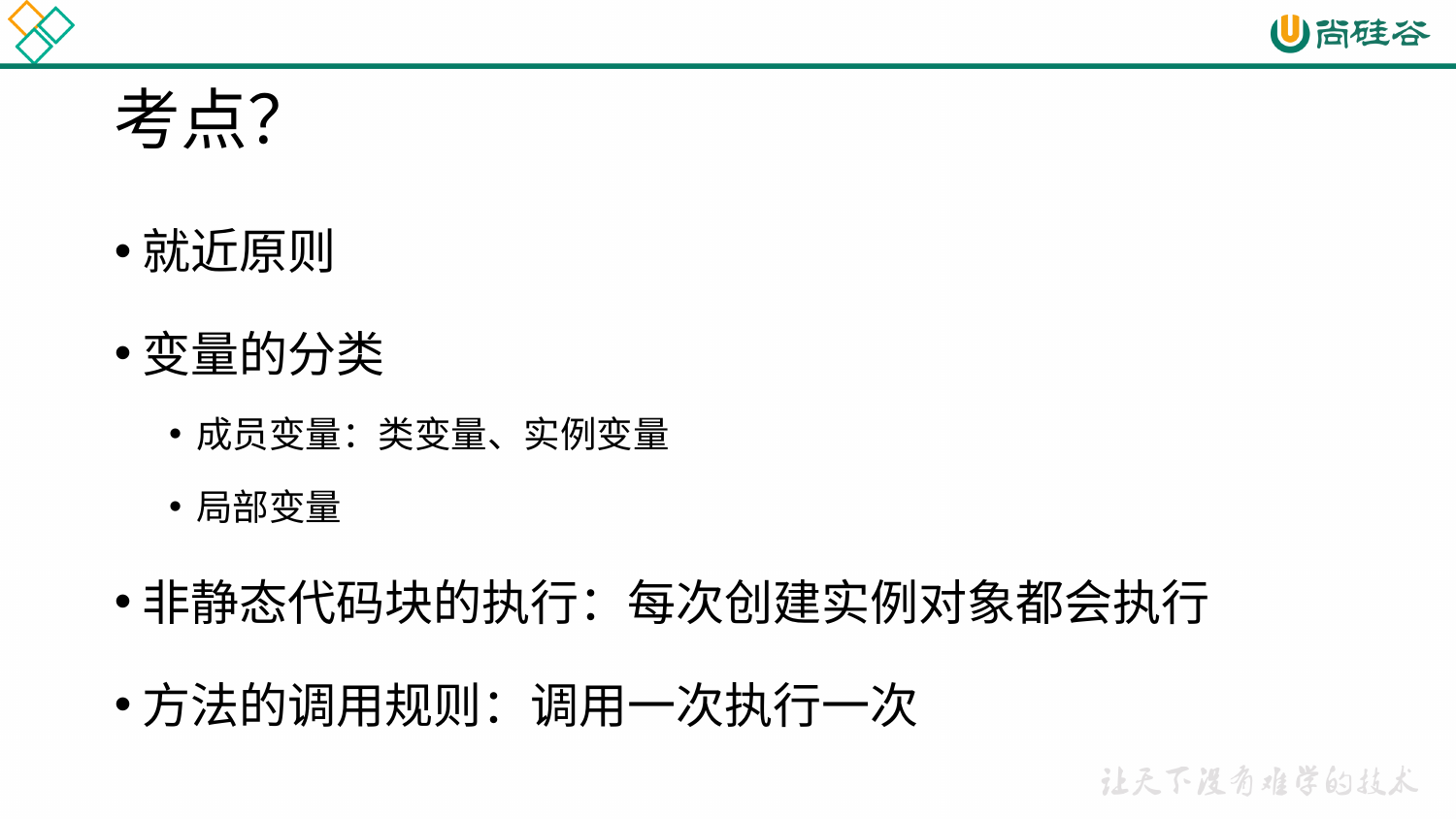

# 考点？
就近原则
变量的分类
成员变量：类变量、实例变量
局部变量
非静态代码块的执行：每次创建实例对象都会执行
方法的调用规则：调用一次执行一次